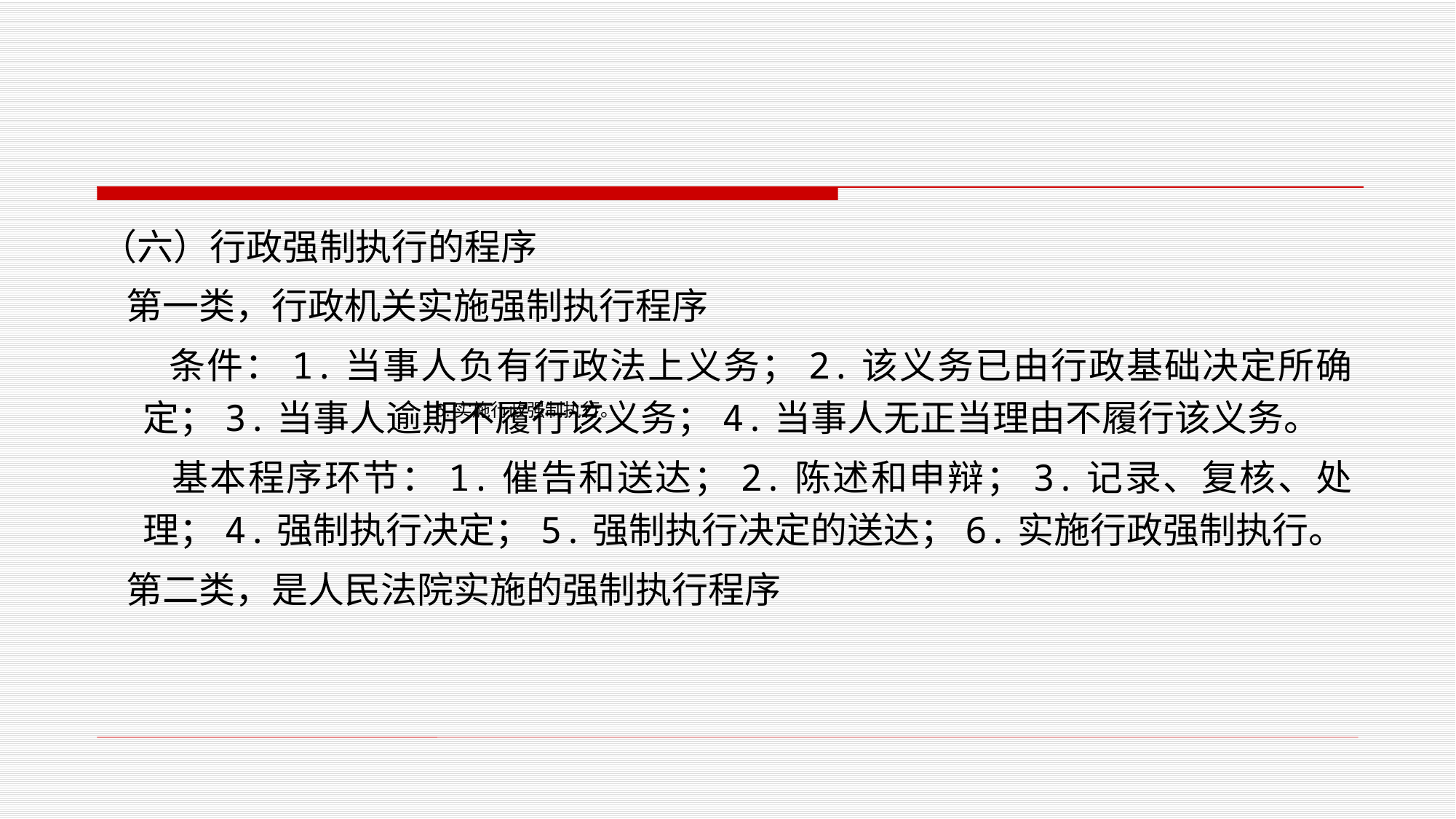

#
（六）行政强制执行的程序
  第一类，行政机关实施强制执行程序
      条件：1.当事人负有行政法上义务；2.该义务已由行政基础决定所确定；3.当事人逾期不履行该义务；4.当事人无正当理由不履行该义务。
      基本程序环节：1.催告和送达；2.陈述和申辩；3.记录、复核、处理；4.强制执行决定；5.强制执行决定的送达；6.实施行政强制执行。
  第二类，是人民法院实施的强制执行程序

6.实施行政强制执行。